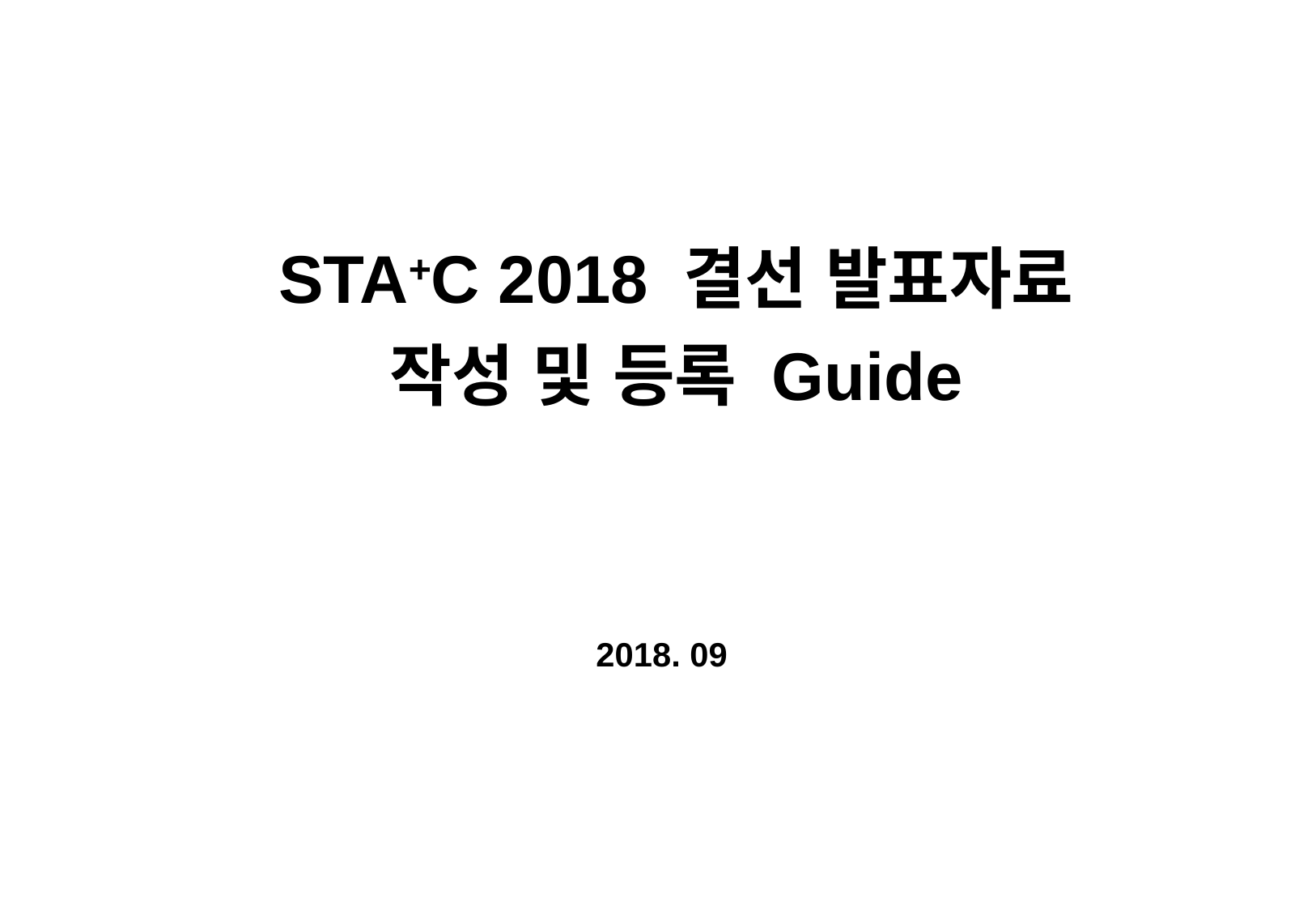

STA+C 2018 결선 발표자료
작성 및 등록 Guide
2018. 09